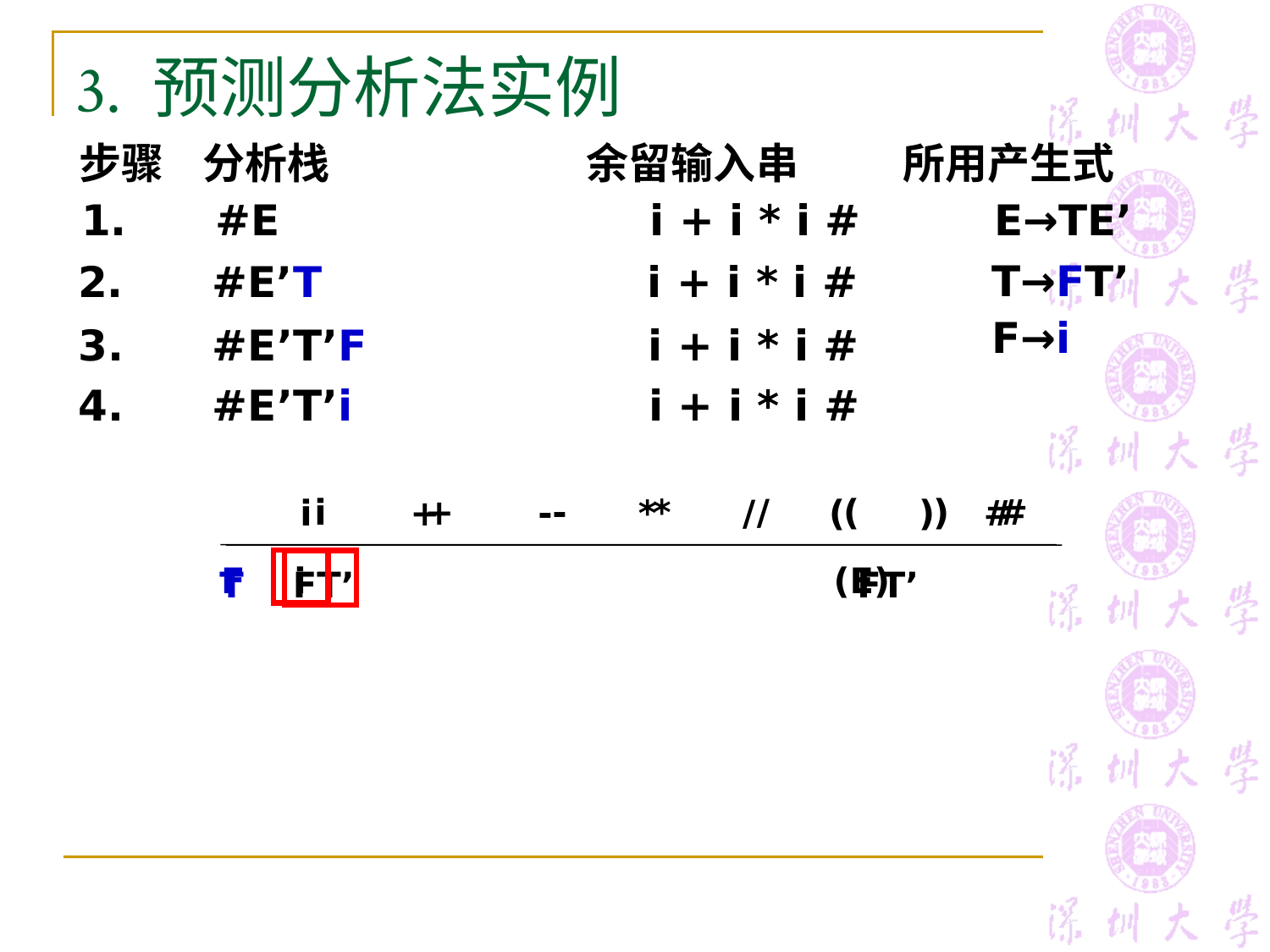

# 3. 预测分析法实例
步骤    分析栈                           余留输入串           所用产生式
1.      #E                         i + i * i #         E→TE’
2.      #E’T                      i + i * i #
T→FT’
F→i
3.      #E’T’F                   i + i * i #
4.      #E’T’i                    i + i * i #
     i        +        -       *       /      (      )    #

T    FT’                                         FT’
     i        +        -       *       /      (      )    #

F    i                                           (E)